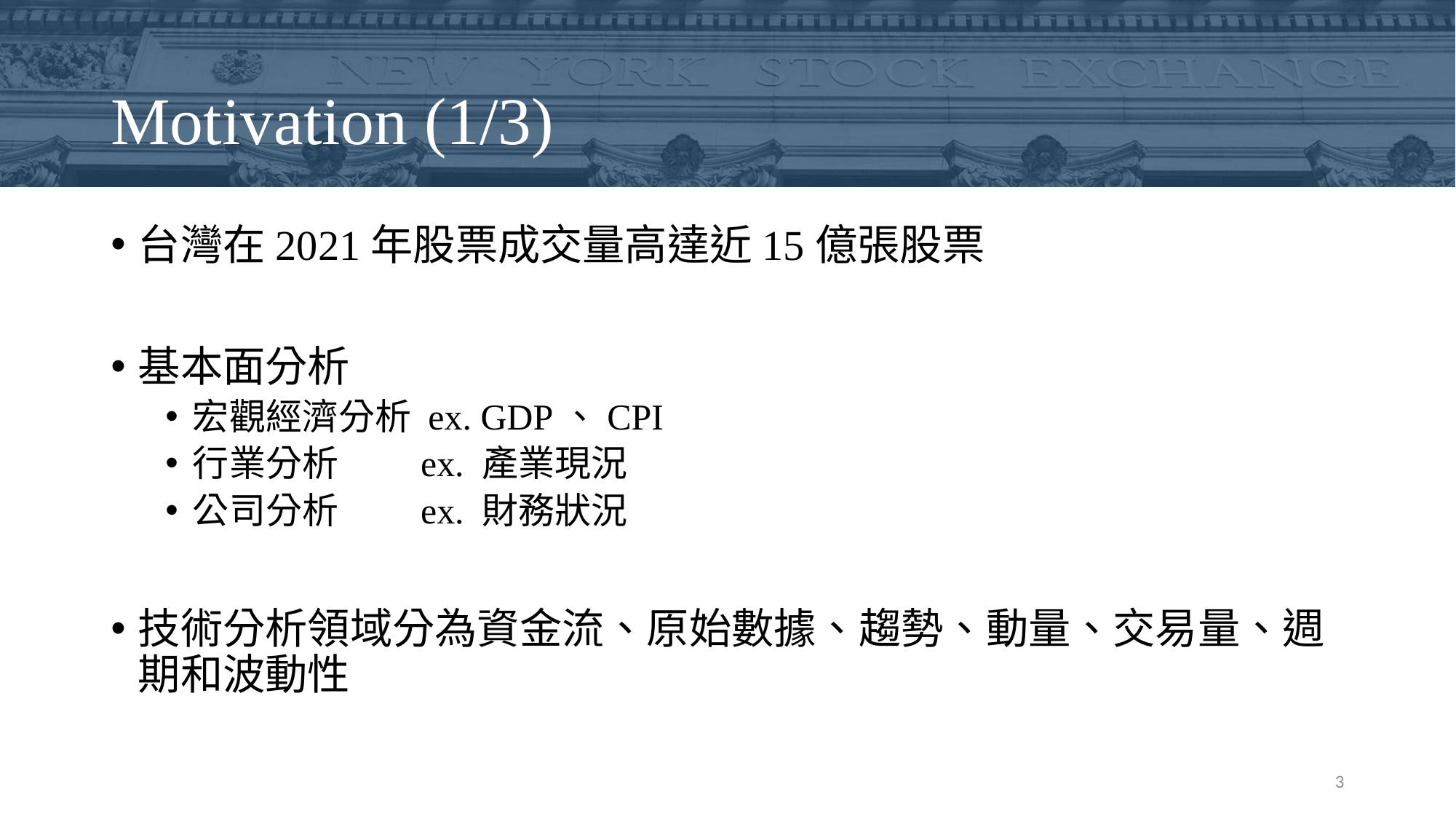

# Motivation (1/3)
台灣在2021年股票成交量高達近15億張股票

基本面分析
宏觀經濟分析 ex. GDP、CPI
行業分析         ex. 產業現況
公司分析         ex. 財務狀況

技術分析領域分為資金流、原始數據、趨勢、動量、交易量、週期和波動性
3